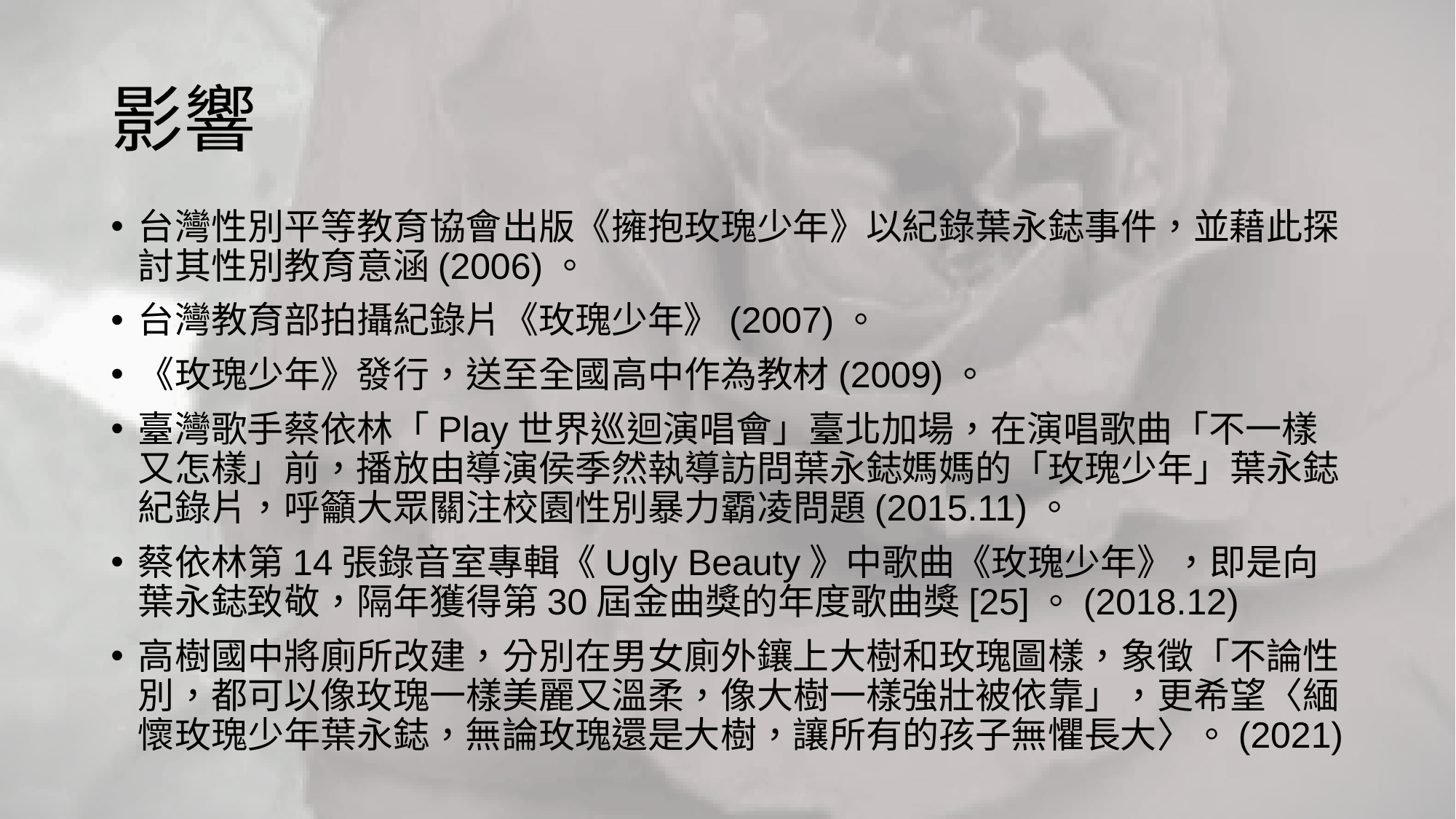

# 影響
台灣性別平等教育協會出版《擁抱玫瑰少年》以紀錄葉永鋕事件，並藉此探討其性別教育意涵(2006)。
台灣教育部拍攝紀錄片《玫瑰少年》(2007)。
《玫瑰少年》發行，送至全國高中作為教材(2009)。
臺灣歌手蔡依林「Play世界巡迴演唱會」臺北加場，在演唱歌曲「不一樣又怎樣」前，播放由導演侯季然執導訪問葉永鋕媽媽的「玫瑰少年」葉永鋕紀錄片，呼籲大眾關注校園性別暴力霸凌問題(2015.11)。
蔡依林第14張錄音室專輯《Ugly Beauty》中歌曲《玫瑰少年》，即是向葉永鋕致敬，隔年獲得第30屆金曲獎的年度歌曲獎[25]。(2018.12)
高樹國中將廁所改建，分別在男女廁外鑲上大樹和玫瑰圖樣，象徵「不論性別，都可以像玫瑰一樣美麗又溫柔，像大樹一樣強壯被依靠」，更希望〈緬懷玫瑰少年葉永鋕，無論玫瑰還是大樹，讓所有的孩子無懼長大〉。(2021)